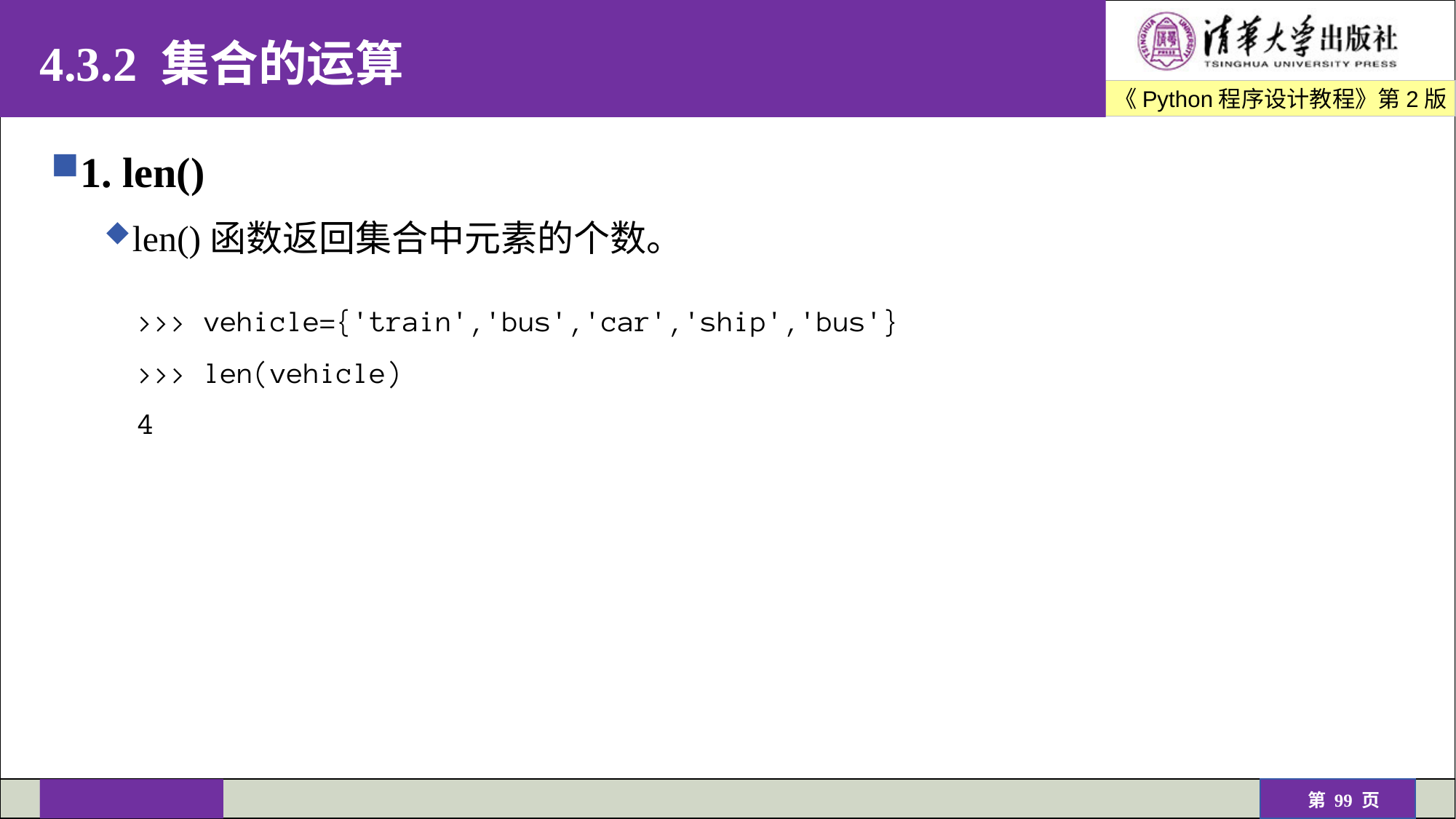

# 4.3.2 集合的运算
1. len()
len()函数返回集合中元素的个数。
>>> vehicle={'train','bus','car','ship','bus'}
>>> len(vehicle)
4